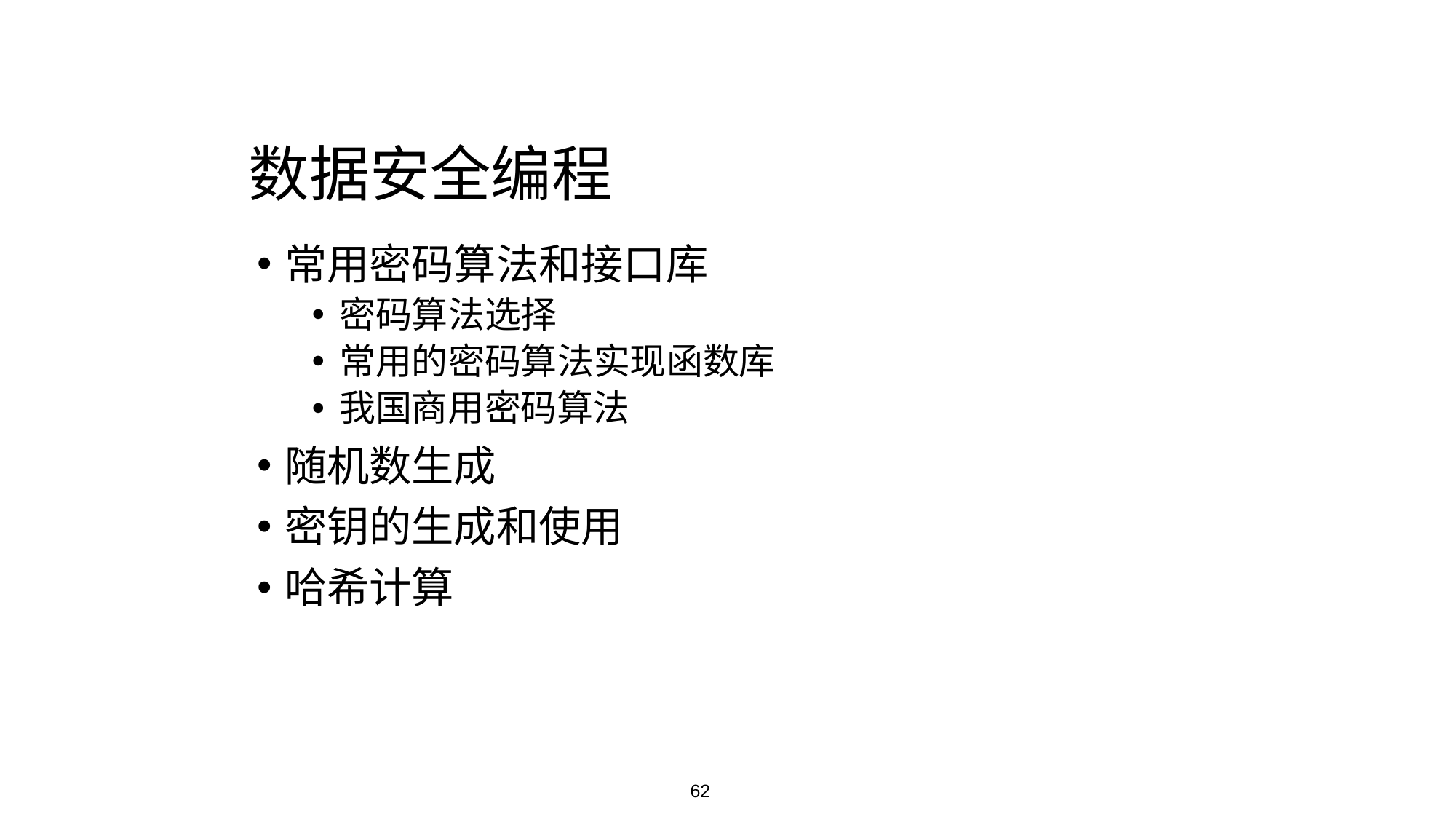

数据安全编程
常用密码算法和接口库
密码算法选择
常用的密码算法实现函数库
我国商用密码算法
随机数生成
密钥的生成和使用
哈希计算
62